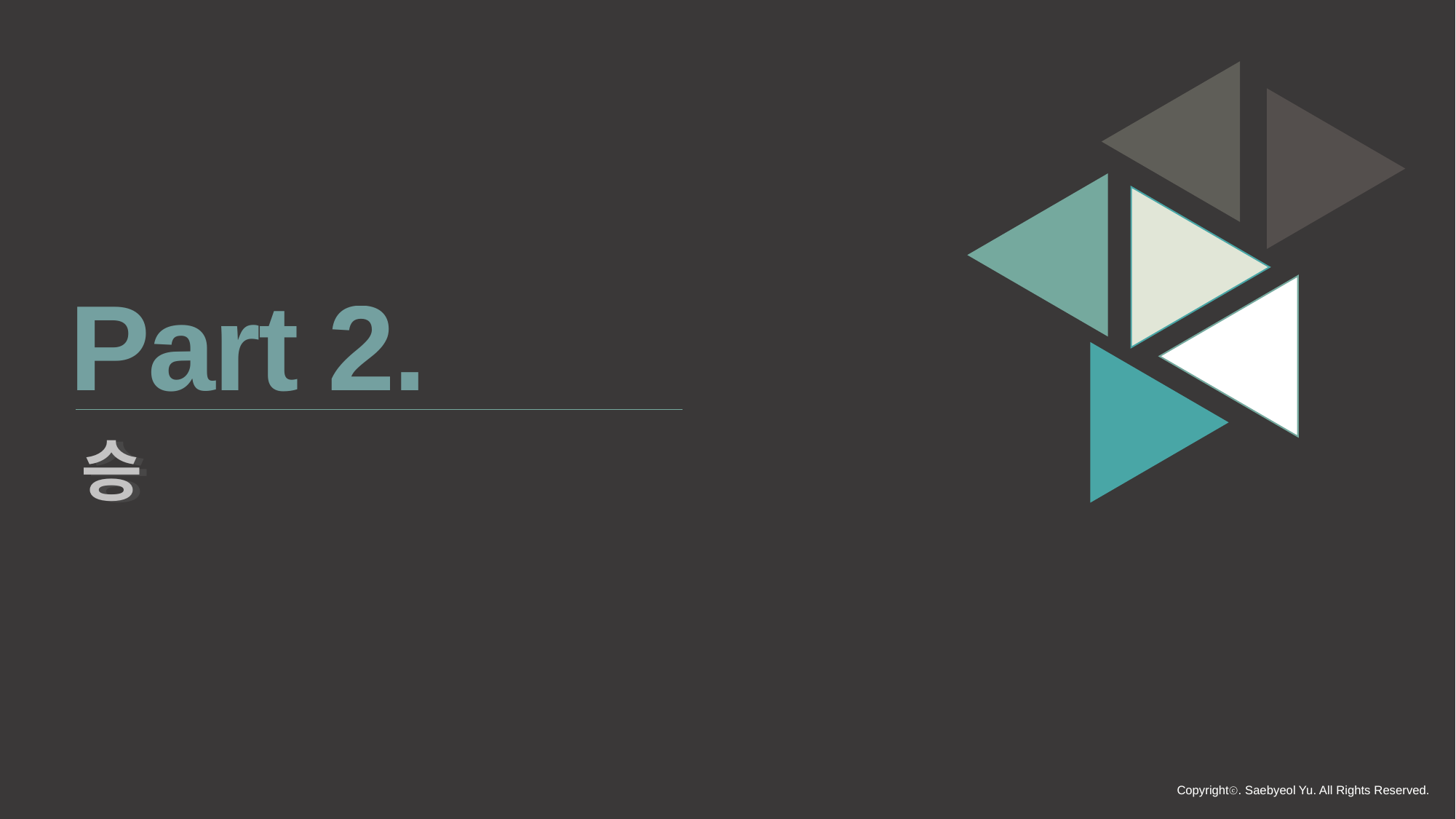

Part 2.
승
승
Copyrightⓒ. Saebyeol Yu. All Rights Reserved.